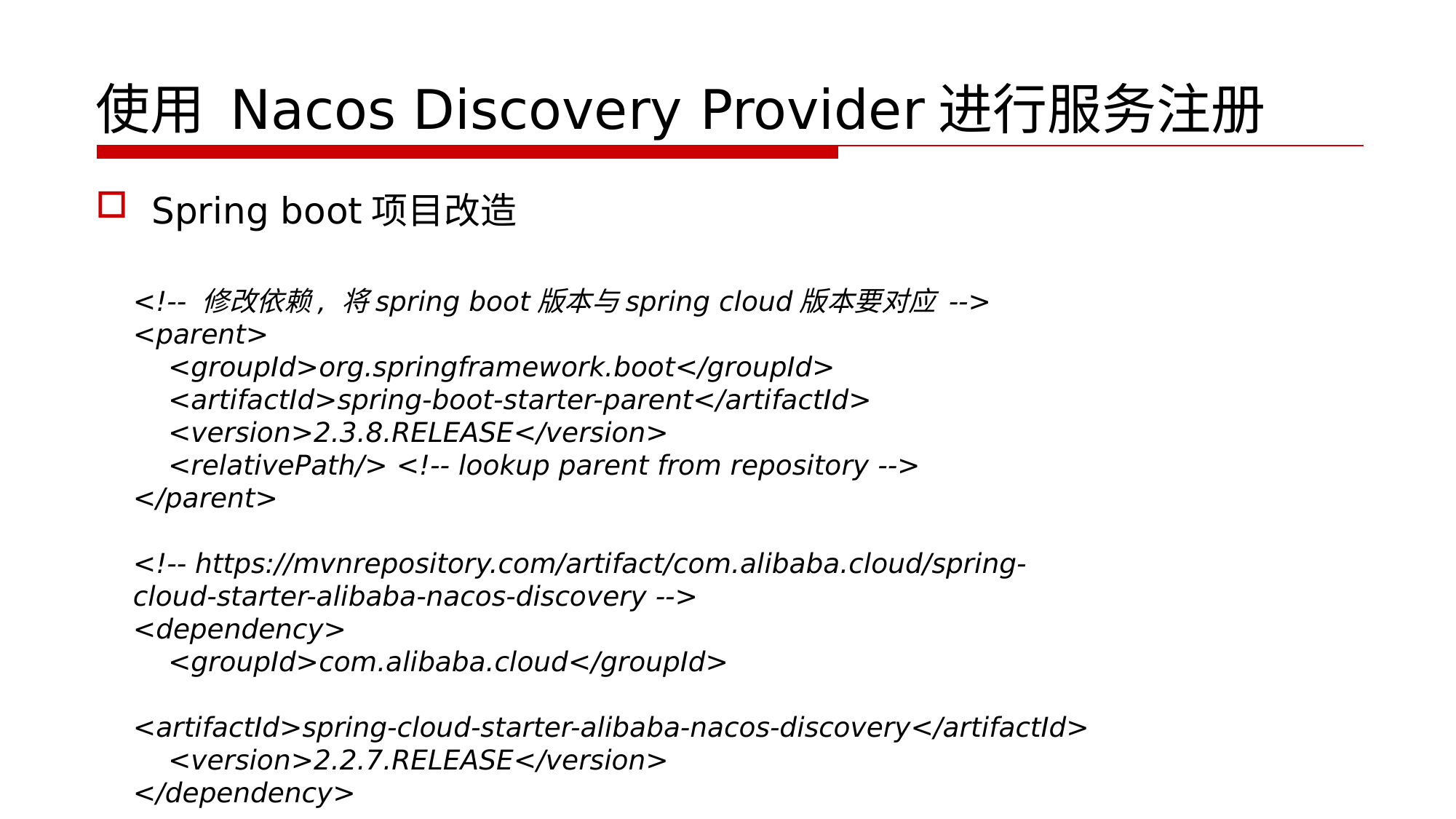

# 使用 Nacos Discovery Provider进行服务注册
Spring boot项目改造

<!-- 修改依赖, 将spring boot版本与spring cloud版本要对应 -->
<parent>
    <groupId>org.springframework.boot</groupId>
    <artifactId>spring-boot-starter-parent</artifactId>
    <version>2.3.8.RELEASE</version>
    <relativePath/> <!-- lookup parent from repository -->
</parent>

<!-- https://mvnrepository.com/artifact/com.alibaba.cloud/spring-cloud-starter-alibaba-nacos-discovery -->
<dependency>
    <groupId>com.alibaba.cloud</groupId>
    <artifactId>spring-cloud-starter-alibaba-nacos-discovery</artifactId>
    <version>2.2.7.RELEASE</version>
</dependency>